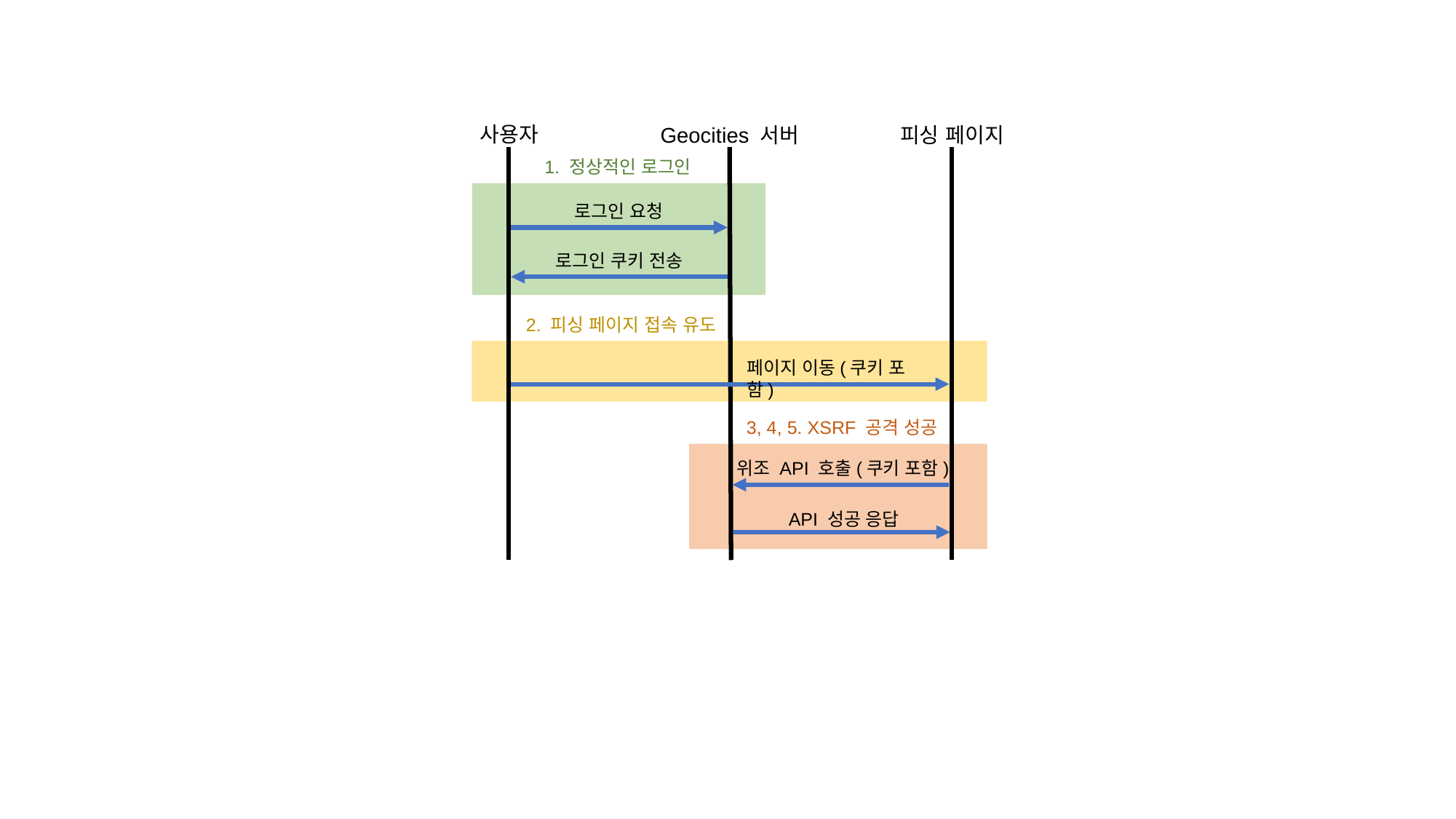

사용자
Geocities 서버
피싱 페이지
1. 정상적인 로그인

로그인 요청
로그인 쿠키 전송
2. 피싱 페이지 접속 유도

페이지 이동(쿠키 포함)
3, 4, 5. XSRF 공격 성공

위조 API 호출(쿠키 포함)
API 성공 응답